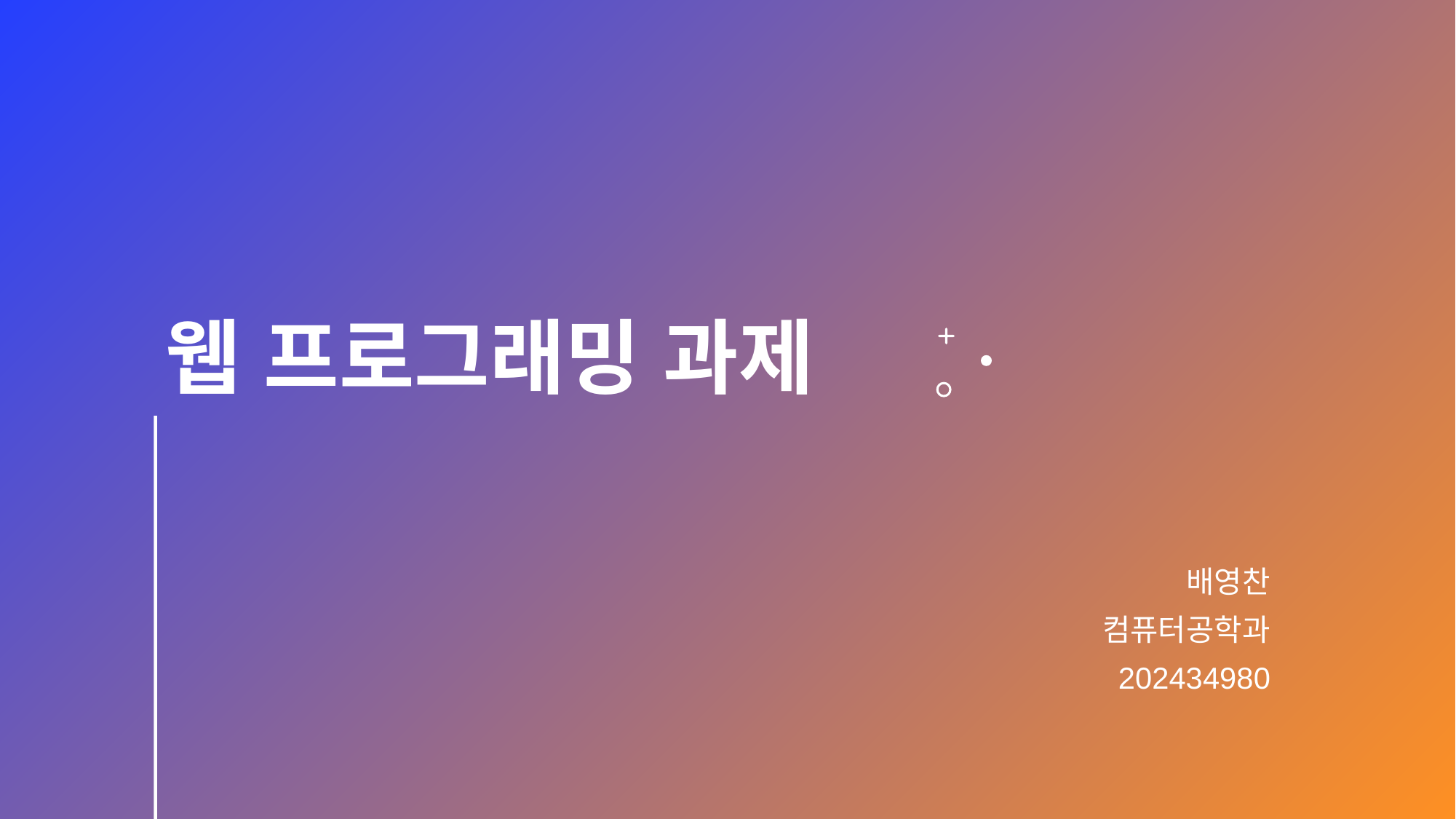

# 웹 프로그래밍 과제
배영찬
컴퓨터공학과
202434980